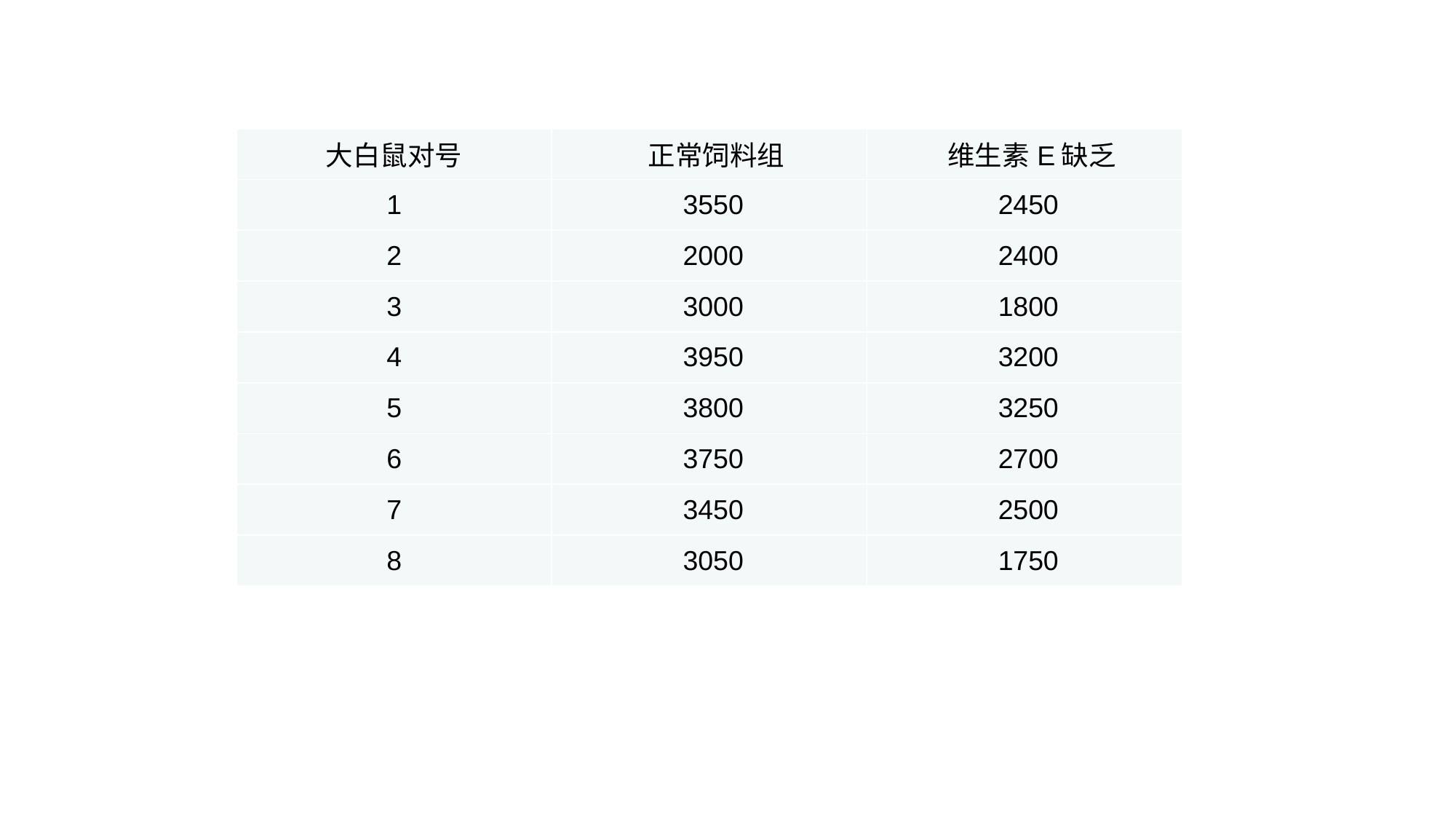

| 大白鼠对号 | 正常饲料组 | 维生素E缺乏 |
| --- | --- | --- |
| 1 | 3550 | 2450 |
| 2 | 2000 | 2400 |
| 3 | 3000 | 1800 |
| 4 | 3950 | 3200 |
| 5 | 3800 | 3250 |
| 6 | 3750 | 2700 |
| 7 | 3450 | 2500 |
| 8 | 3050 | 1750 |